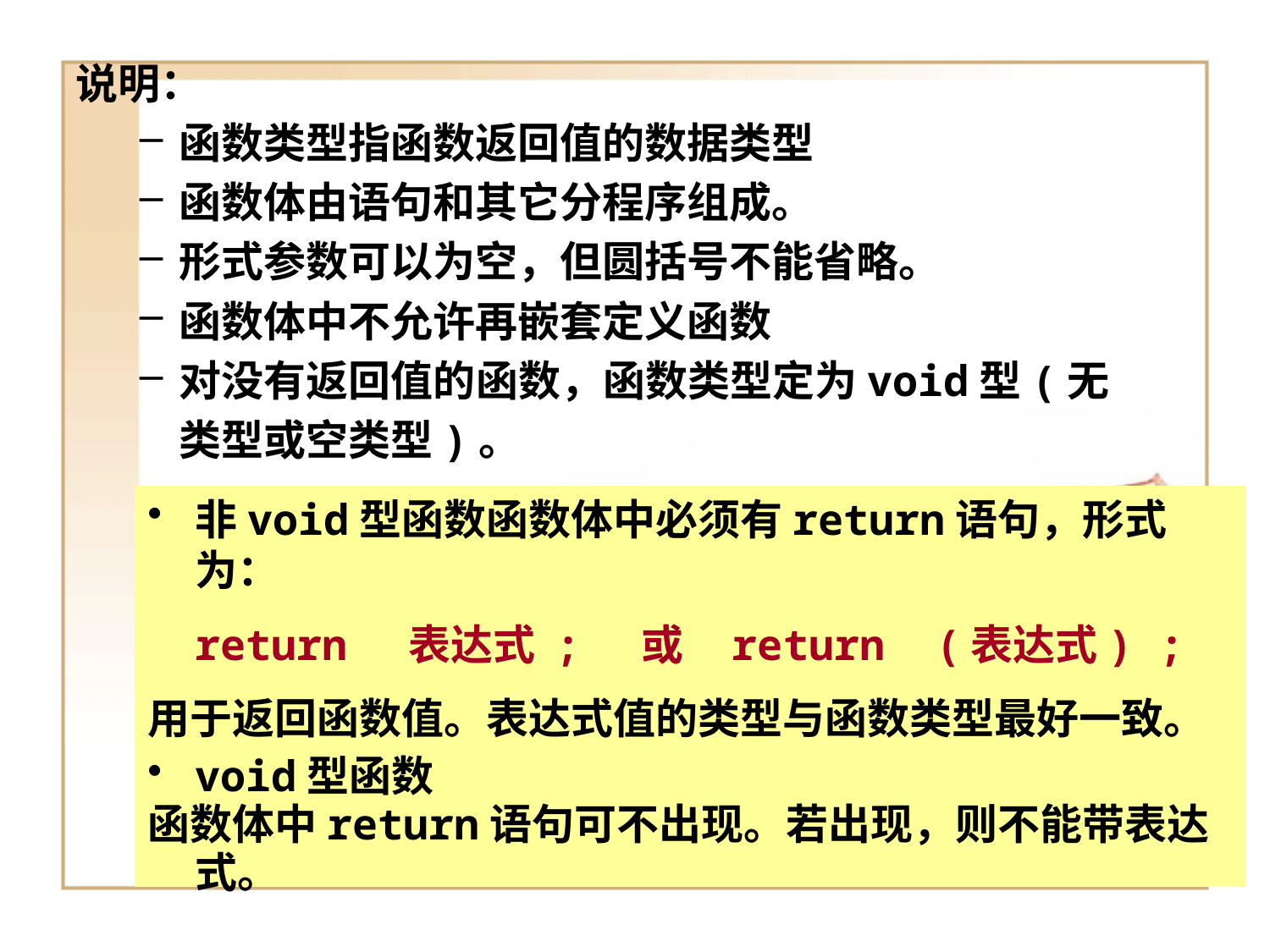

说明：
函数类型指函数返回值的数据类型
函数体由语句和其它分程序组成。
形式参数可以为空，但圆括号不能省略。
函数体中不允许再嵌套定义函数
对没有返回值的函数，函数类型定为void型(无类型或空类型)。

非void型函数函数体中必须有return语句，形式为：
　	return  表达式 ;  或    return  (表达式) ;
用于返回函数值。表达式值的类型与函数类型最好一致。
void型函数
函数体中return语句可不出现。若出现，则不能带表达式。